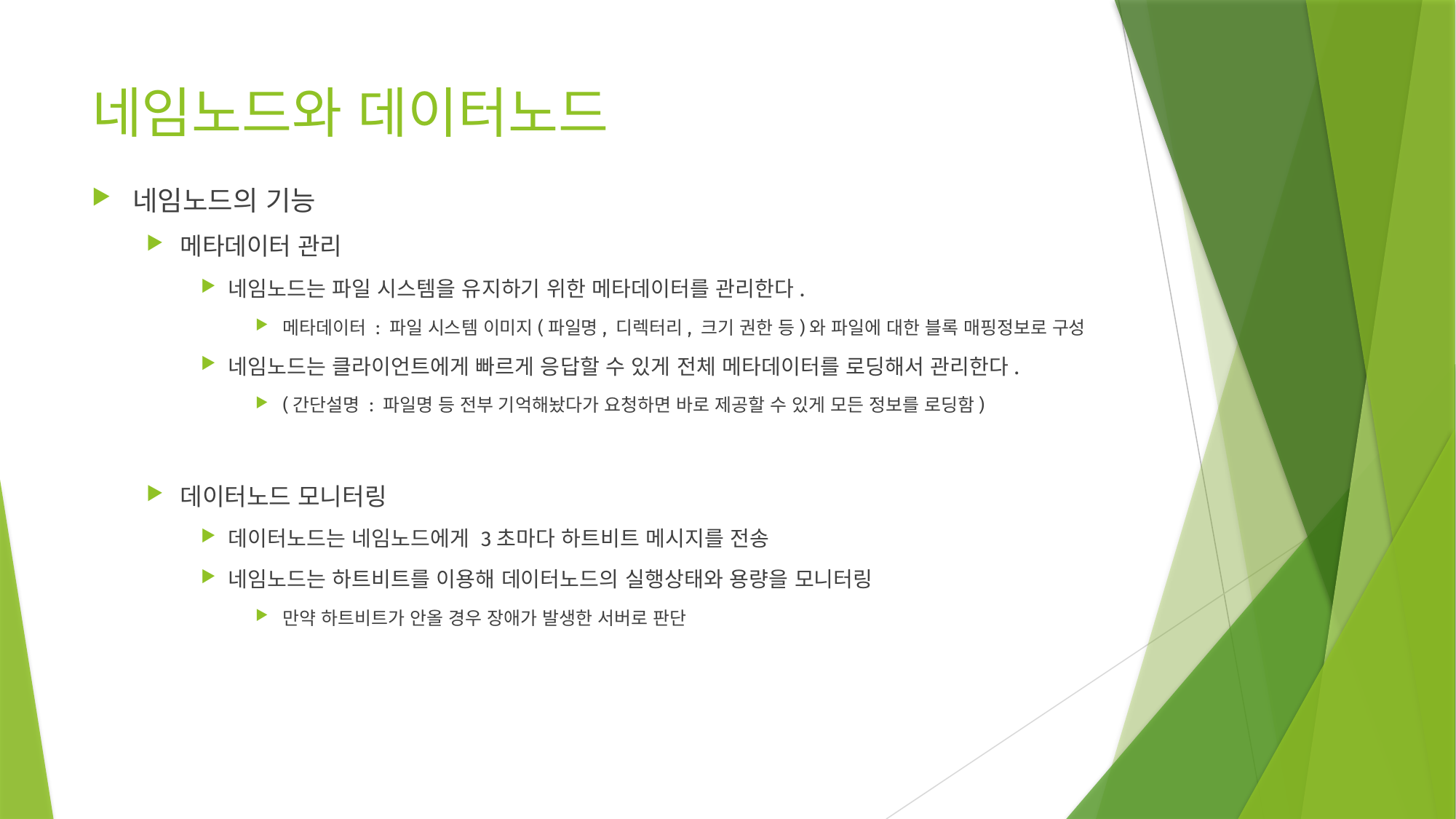

# 네임노드와 데이터노드
네임노드의 기능
메타데이터 관리
네임노드는 파일 시스템을 유지하기 위한 메타데이터를 관리한다.
메타데이터 : 파일 시스템 이미지(파일명, 디렉터리, 크기 권한 등)와 파일에 대한 블록 매핑정보로 구성
네임노드는 클라이언트에게 빠르게 응답할 수 있게 전체 메타데이터를 로딩해서 관리한다.
(간단설명 : 파일명 등 전부 기억해놨다가 요청하면 바로 제공할 수 있게 모든 정보를 로딩함)

데이터노드 모니터링
데이터노드는 네임노드에게 3초마다 하트비트 메시지를 전송
네임노드는 하트비트를 이용해 데이터노드의 실행상태와 용량을 모니터링
만약 하트비트가 안올 경우 장애가 발생한 서버로 판단